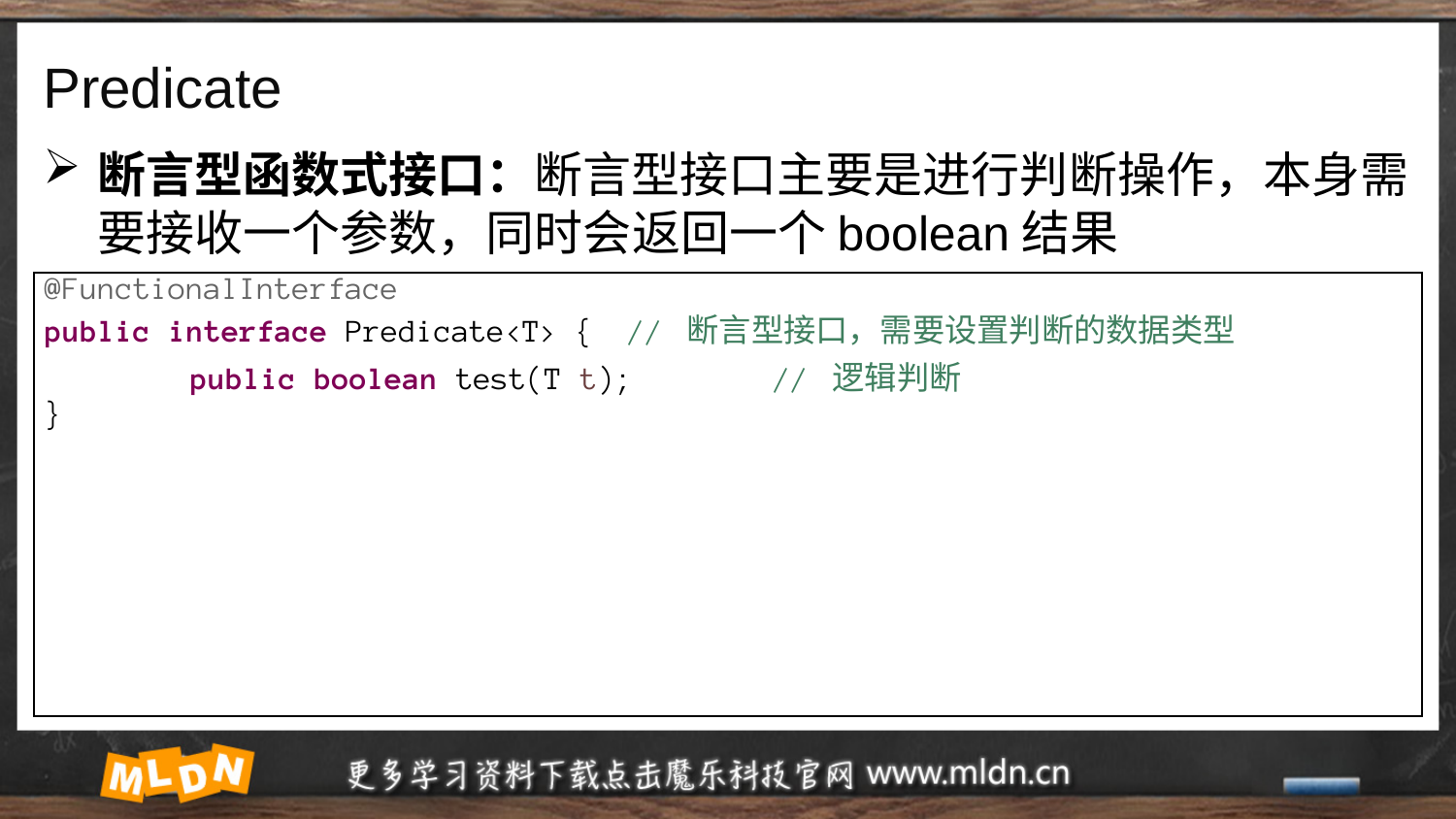

# Predicate
断言型函数式接口：断言型接口主要是进行判断操作，本身需要接收一个参数，同时会返回一个boolean结果
| @FunctionalInterface public interface Predicate<T> { // 断言型接口，需要设置判断的数据类型 public boolean test(T t); // 逻辑判断 } |
| --- |